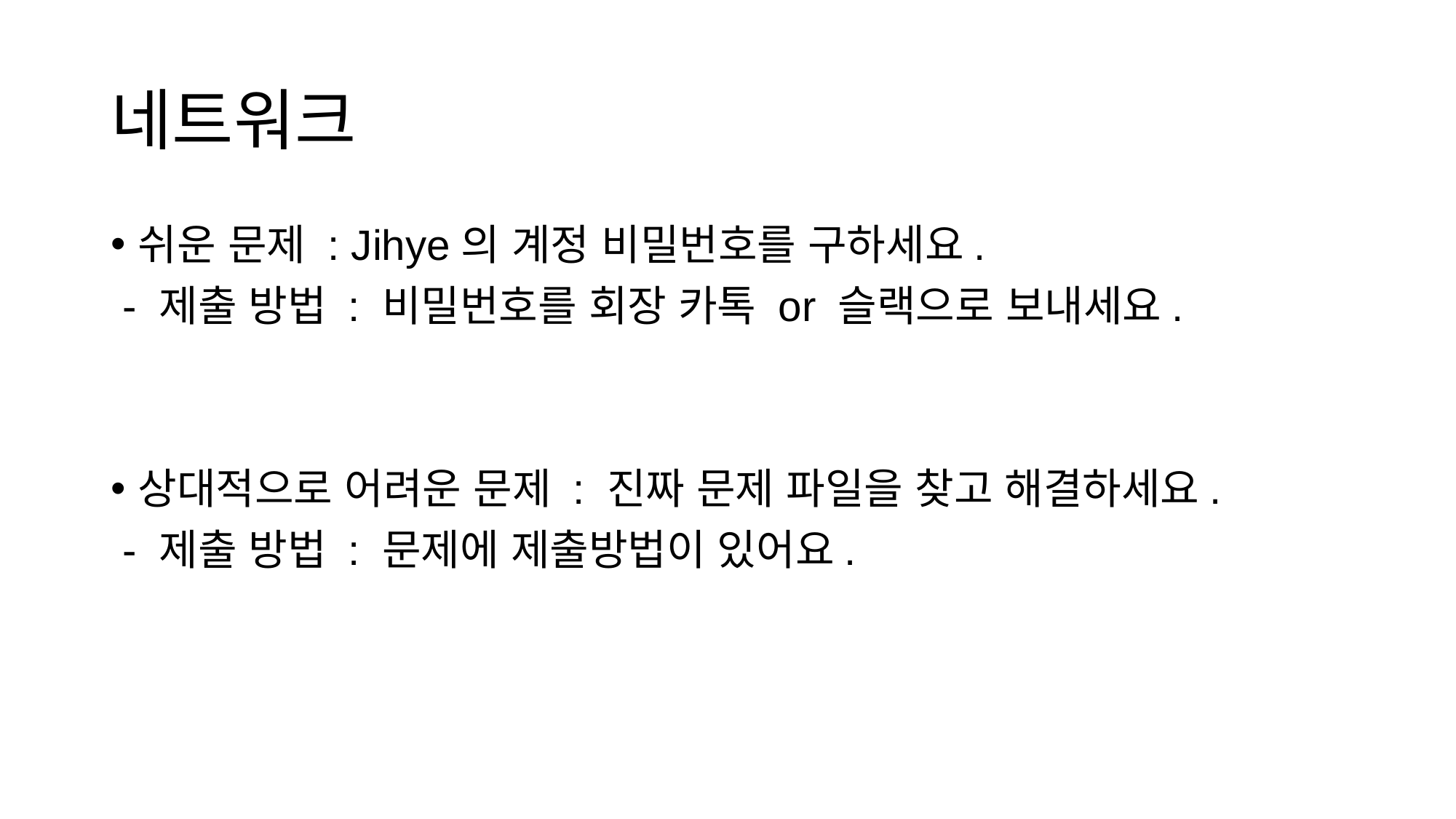

# 네트워크
쉬운 문제 : Jihye의 계정 비밀번호를 구하세요.
 - 제출 방법 : 비밀번호를 회장 카톡 or 슬랙으로 보내세요.

상대적으로 어려운 문제 : 진짜 문제 파일을 찾고 해결하세요.
 - 제출 방법 : 문제에 제출방법이 있어요.